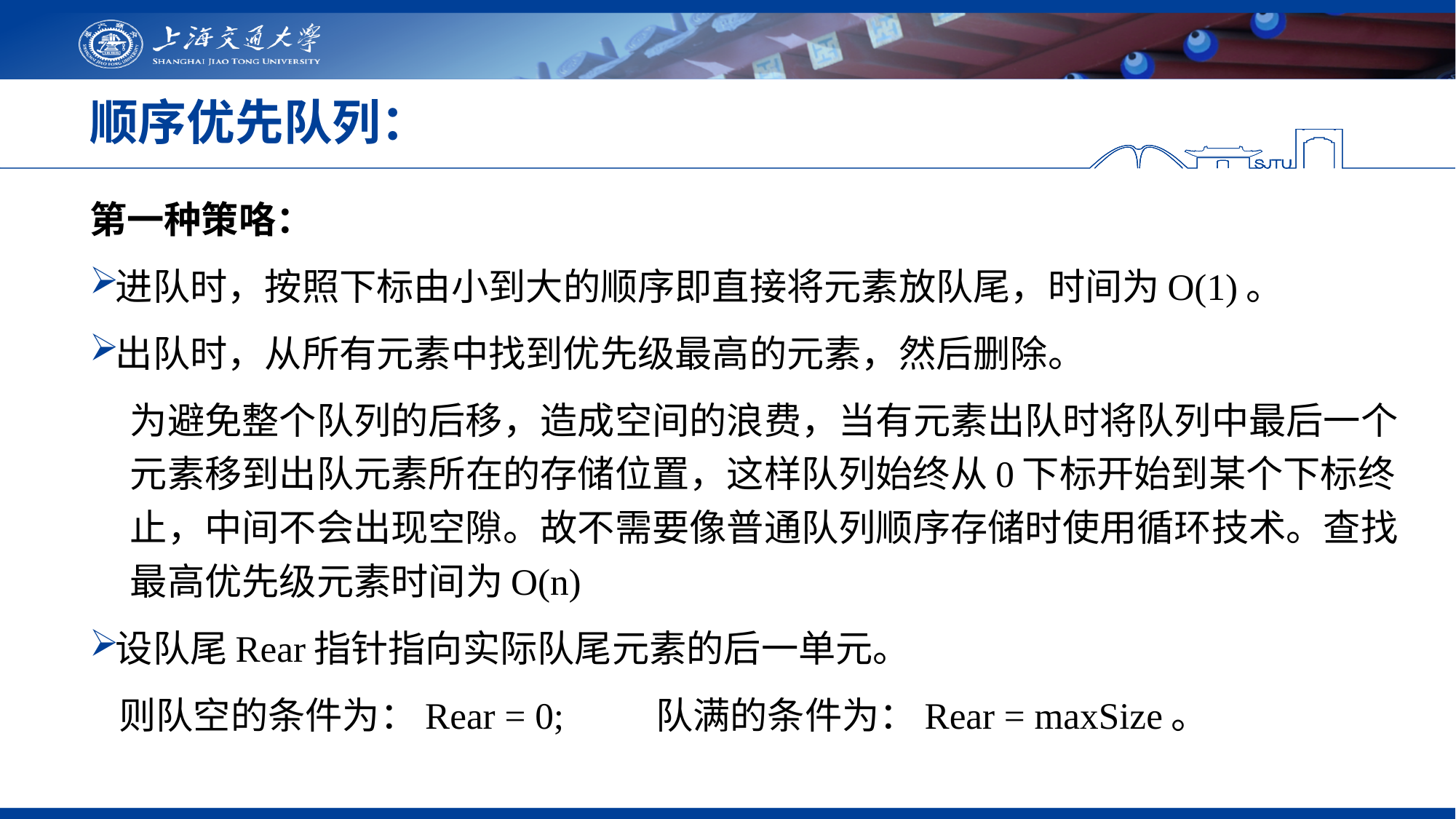

# 顺序优先队列：
第一种策咯：
进队时，按照下标由小到大的顺序即直接将元素放队尾，时间为O(1)。
出队时，从所有元素中找到优先级最高的元素，然后删除。
为避免整个队列的后移，造成空间的浪费，当有元素出队时将队列中最后一个元素移到出队元素所在的存储位置，这样队列始终从0下标开始到某个下标终止，中间不会出现空隙。故不需要像普通队列顺序存储时使用循环技术。查找最高优先级元素时间为O(n)
设队尾Rear指针指向实际队尾元素的后一单元。
则队空的条件为：Rear = 0;         队满的条件为：Rear = maxSize。